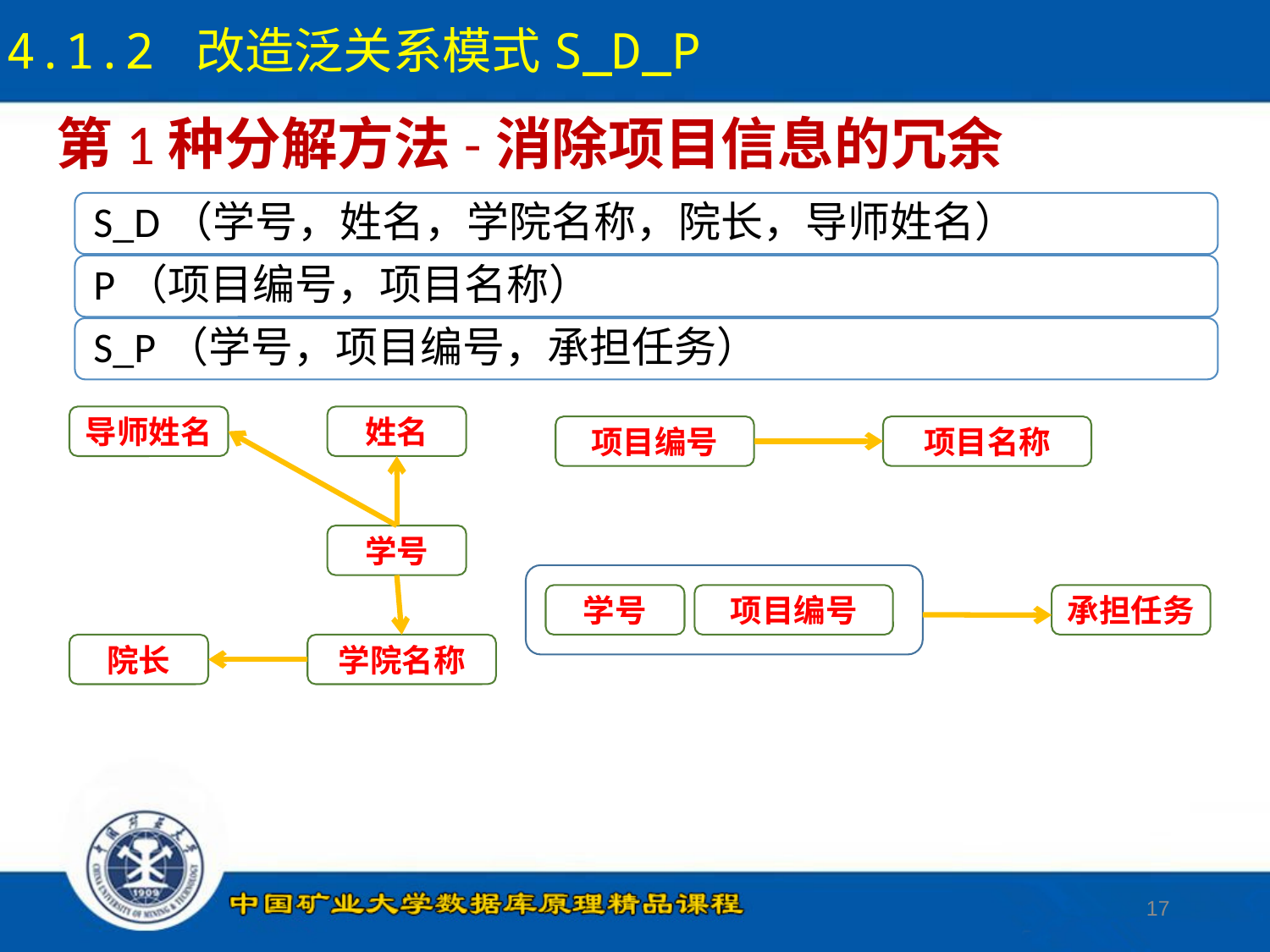

4.1.2 改造泛关系模式S_D_P
# 第1种分解方法-消除项目信息的冗余
S_D（学号，姓名，学院名称，院长，导师姓名）
P（项目编号，项目名称）
S_P（学号，项目编号，承担任务）
导师姓名
姓名
项目编号
项目名称
学号

学号
项目编号
承担任务
院长
学院名称
17